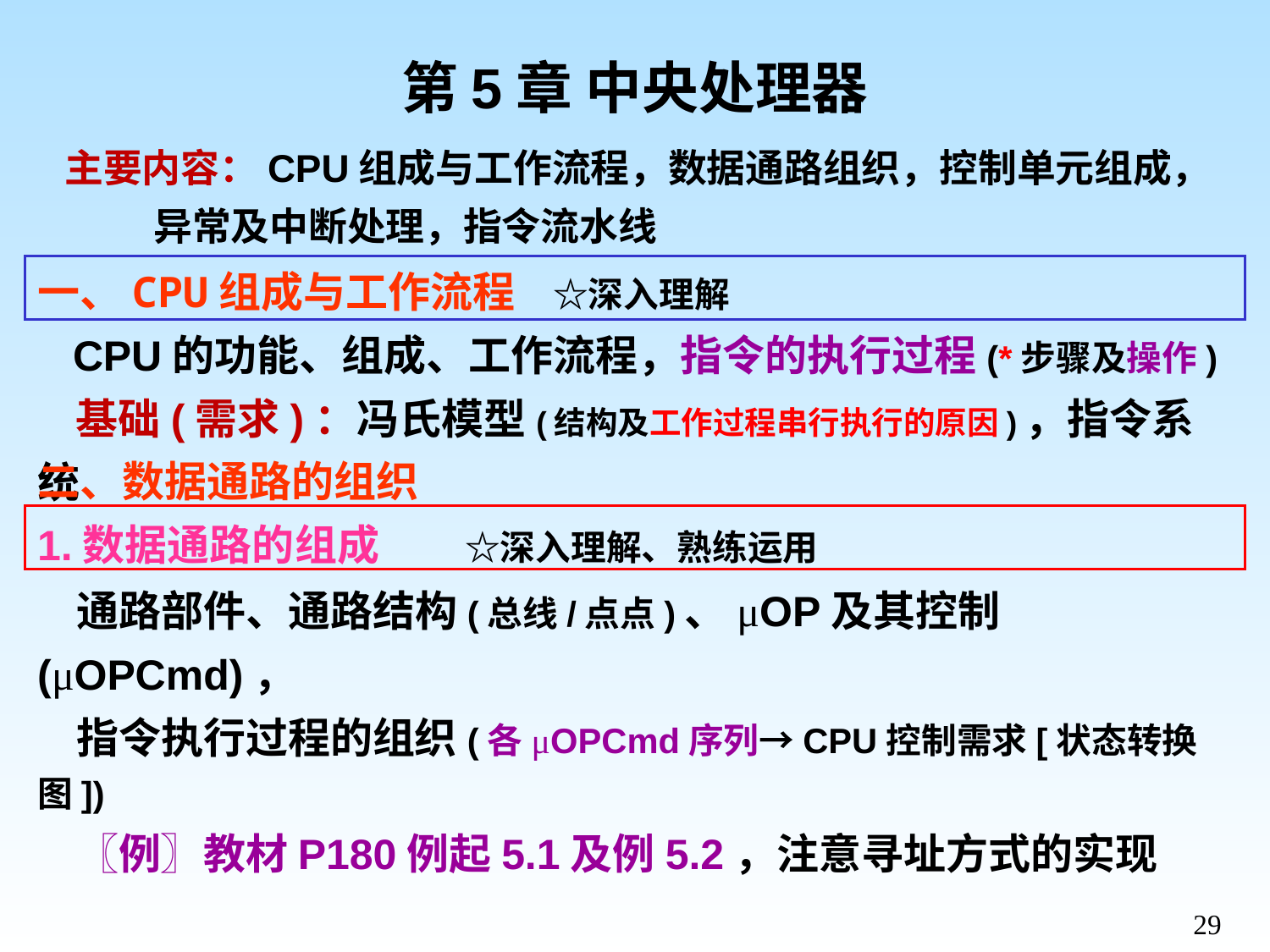

第5章 中央处理器
  主要内容：CPU组成与工作流程，数据通路组织，控制单元组成，
            异常及中断处理，指令流水线
一、CPU组成与工作流程    ☆深入理解
   CPU的功能、组成、工作流程，指令的执行过程(*步骤及操作)
   基础(需求)：冯氏模型(结构及工作过程串行执行的原因)，指令系统

二、数据通路的组织
1.数据通路的组成         ☆深入理解、熟练运用

   通路部件、通路结构(总线/点点)、μOP及其控制(μOPCmd)，
   指令执行过程的组织(各μOPCmd序列→CPU控制需求[状态转换图])
   〖例〗教材P180例起5.1及例5.2，注意寻址方式的实现
29